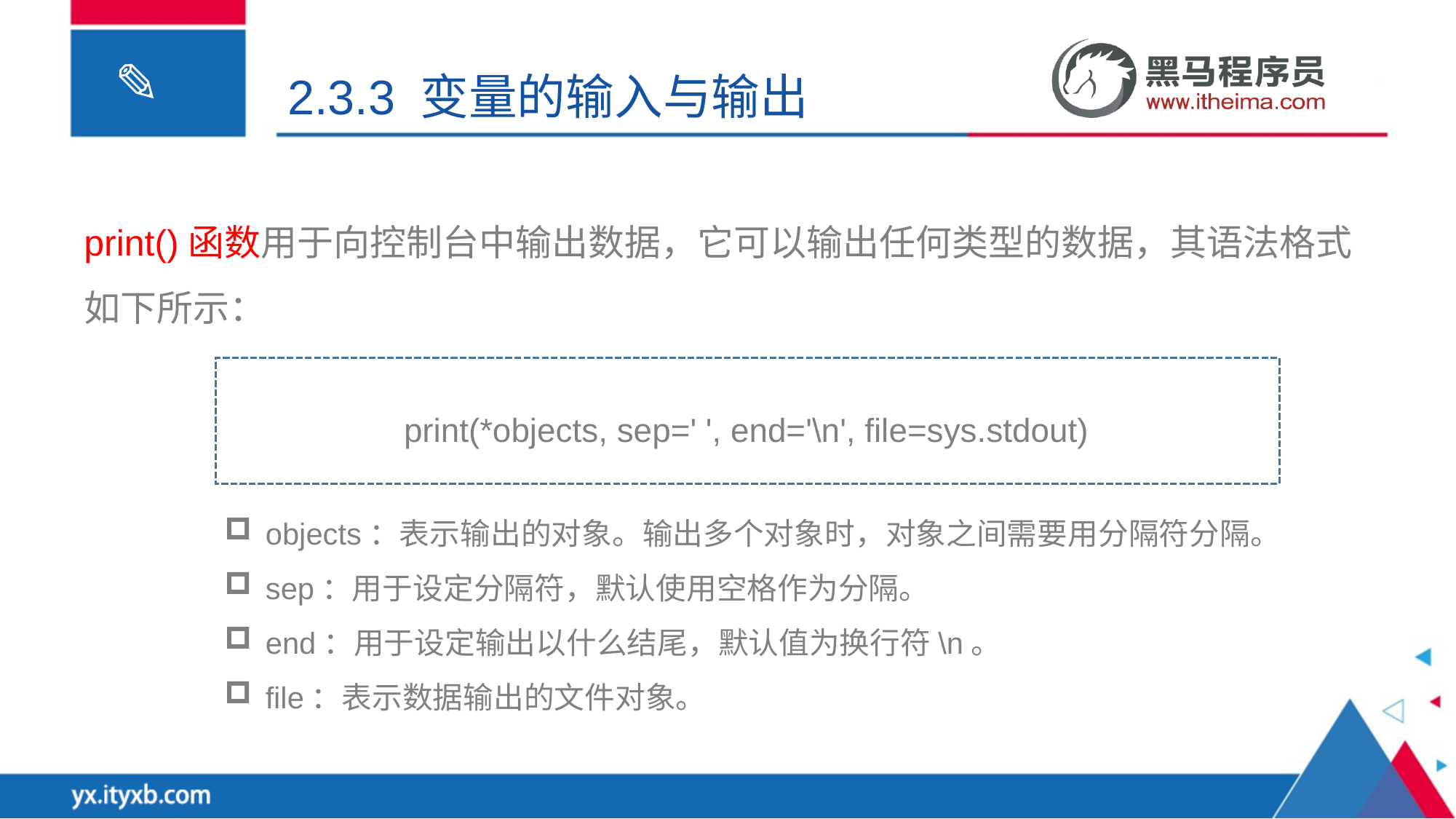

2.3.3 变量的输入与输出
print()函数用于向控制台中输出数据，它可以输出任何类型的数据，其语法格式如下所示：

print(*objects, sep=' ', end='\n', file=sys.stdout)
objects：表示输出的对象。输出多个对象时，对象之间需要用分隔符分隔。
sep：用于设定分隔符，默认使用空格作为分隔。
end：用于设定输出以什么结尾，默认值为换行符\n。
file：表示数据输出的文件对象。